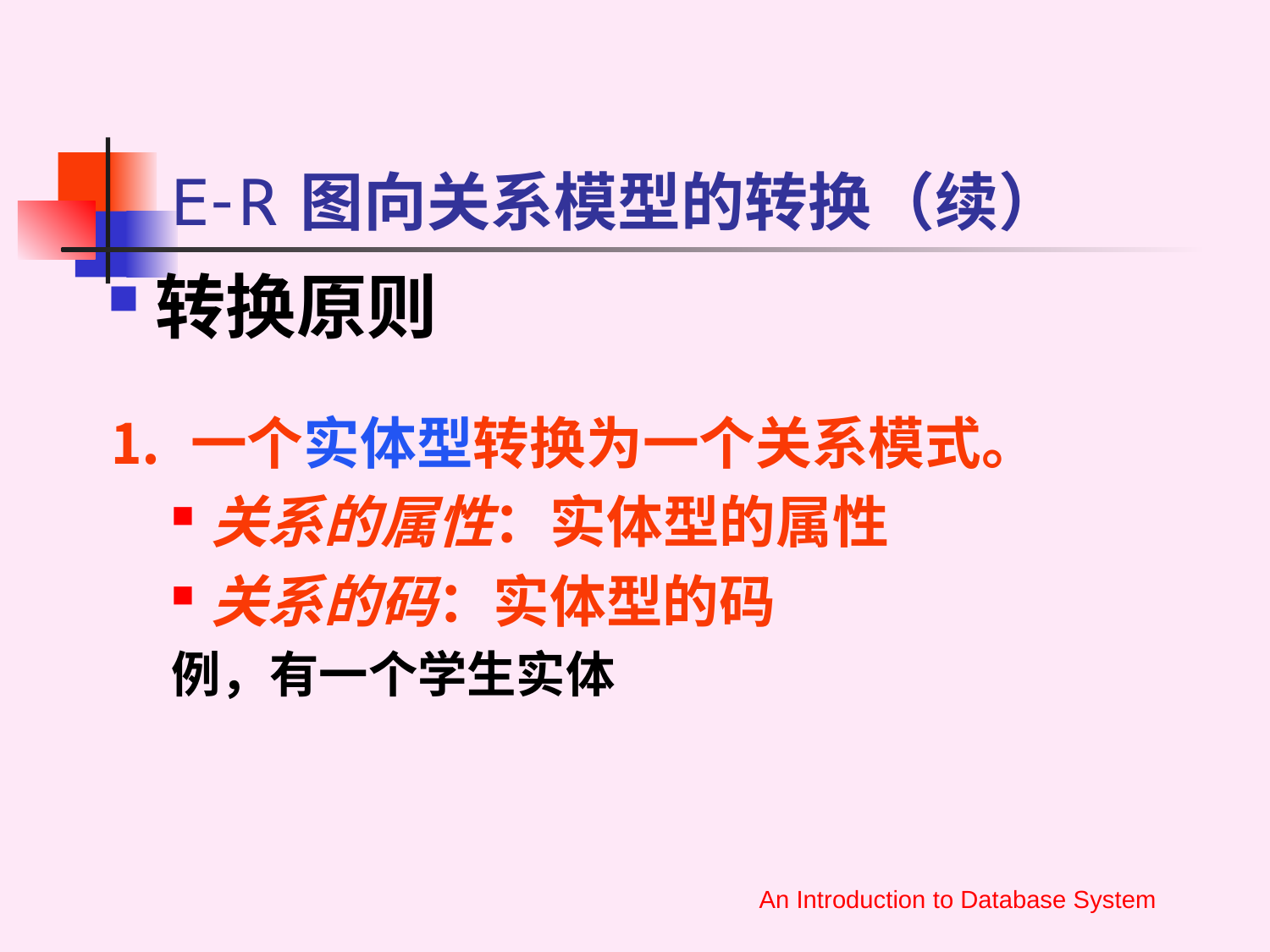

# E-R图向关系模型的转换（续）
转换原则

⒈ 一个实体型转换为一个关系模式。
关系的属性：实体型的属性
关系的码：实体型的码
例，有一个学生实体
An Introduction to Database System